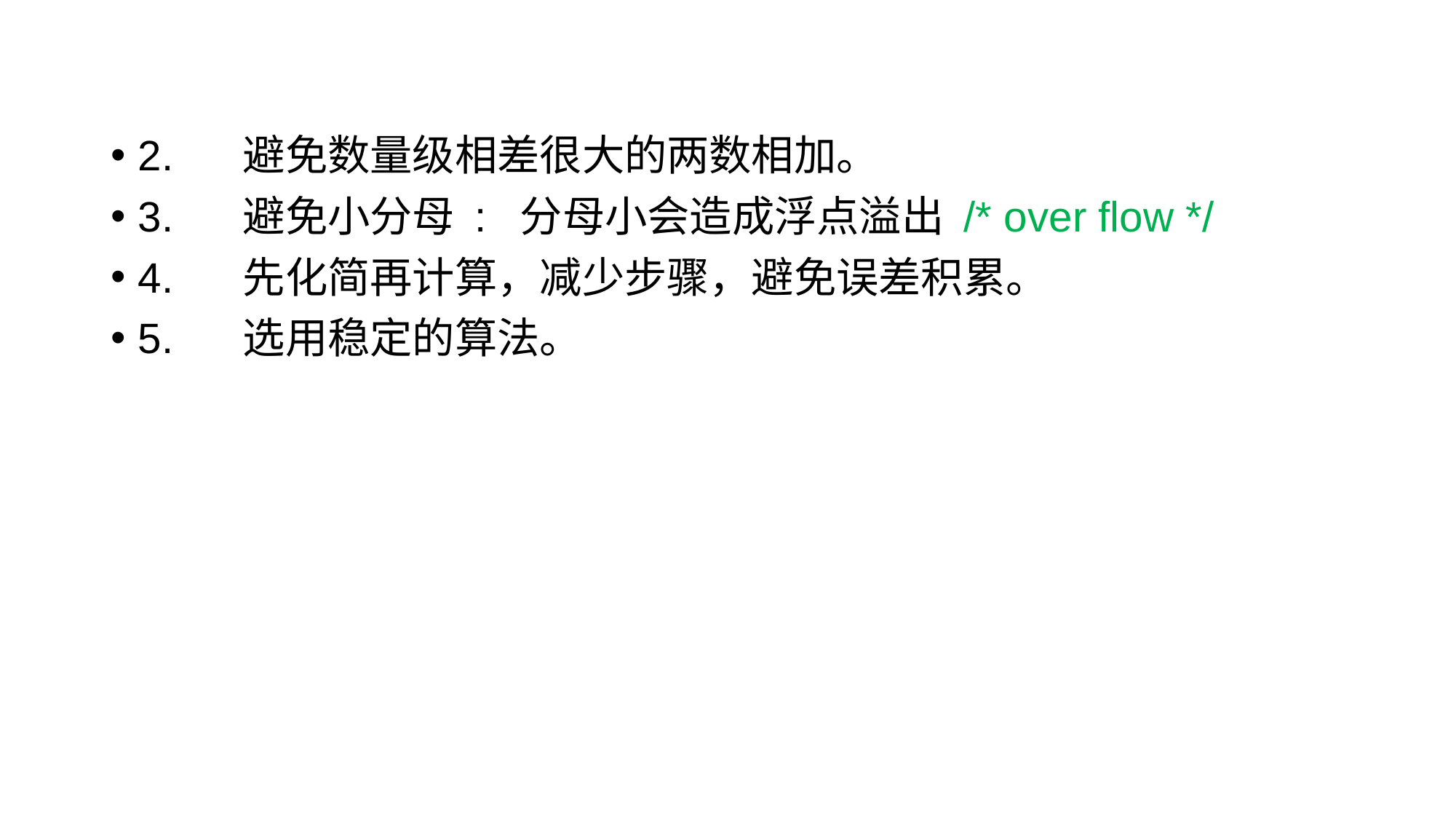

2.     避免数量级相差很大的两数相加。
3.     避免小分母 :  分母小会造成浮点溢出 /* over flow */
4.     先化简再计算，减少步骤，避免误差积累。
5.     选用稳定的算法。